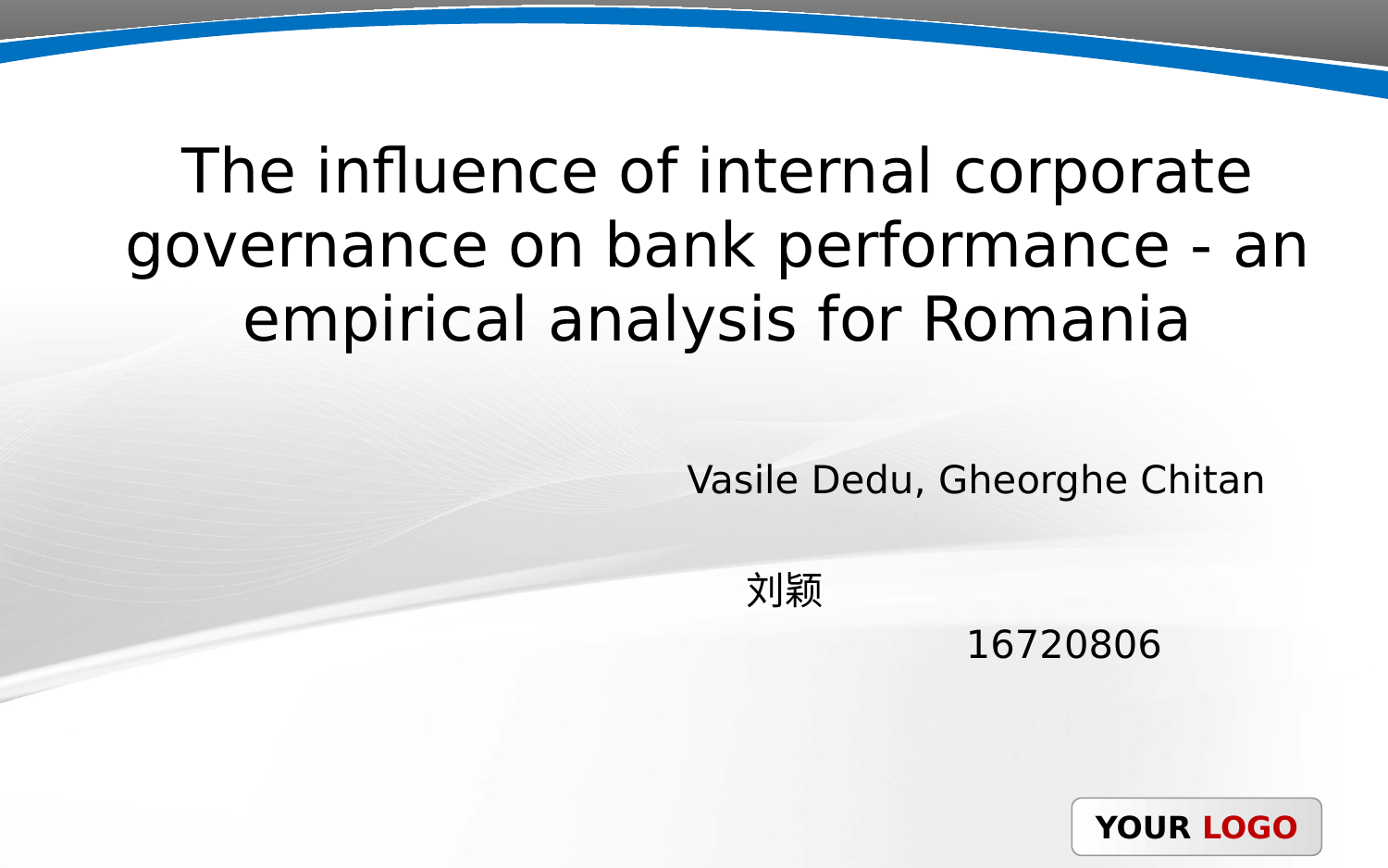

The influence of internal corporate governance on bank performance - an empirical analysis for Romania

                                 Vasile Dedu, Gheorghe Chitan

                                                                           刘颖
                                                                       16720806